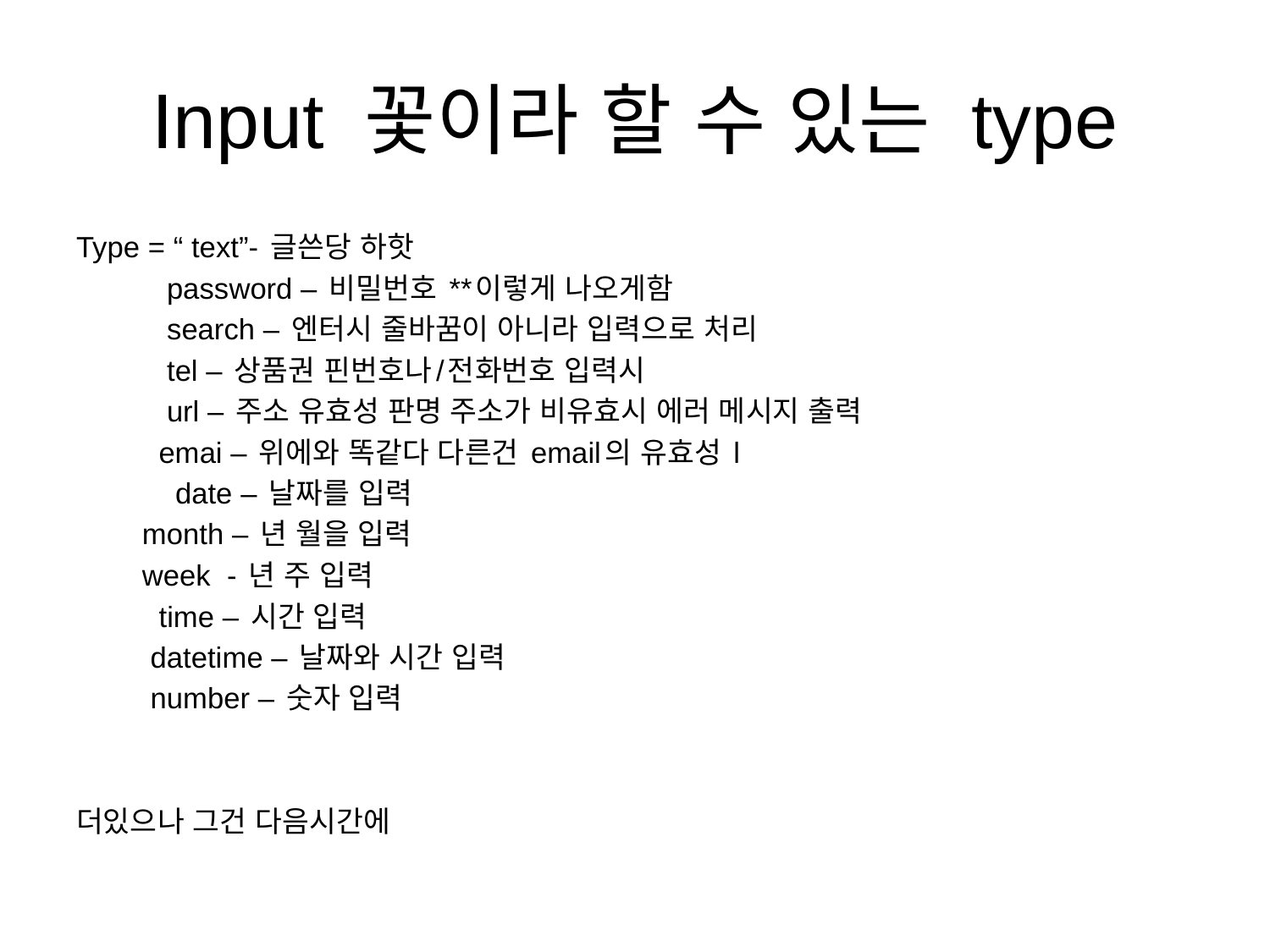

# Input 꽃이라 할 수 있는 type
Type = “ text”- 글쓴당 하핫
	   password – 비밀번호 **이렇게 나오게함
	   search – 엔터시 줄바꿈이 아니라 입력으로 처리
	   tel – 상품권 핀번호나/전화번호 입력시
	   url – 주소 유효성 판명 주소가 비유효시 에러 메시지 출력
	  emai – 위에와 똑같다 다른건 email의 유효성 l
            date – 날짜를 입력
	month – 년 월을 입력
	week  - 년 주 입력
	  time – 시간 입력
	 datetime – 날짜와 시간 입력
	 number – 숫자 입력

더있으나 그건 다음시간에